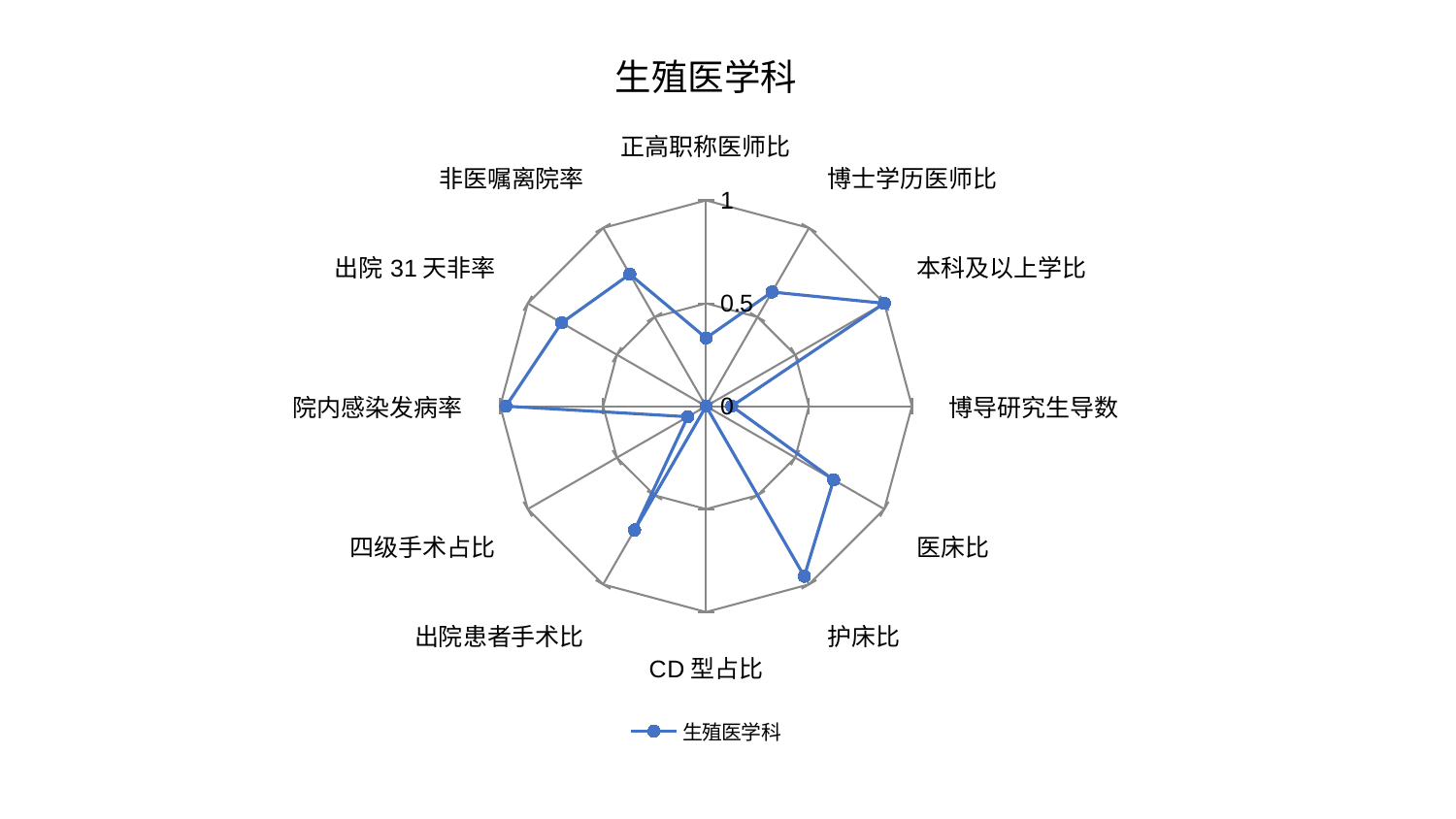

### Chart: 生殖医学科

| Category | 生殖医学科 |
|---|---|
| 正高职称医师比 | 0.331462045399072 |
| 博士学历医师比 | 0.640522875816994 |
| 本科及以上学比 | 1.0 |
| 博导研究生导数 | 0.125 |
| 医床比 | 0.715654608096469 |
| 护床比 | 0.954478140493207 |
| CD型占比 | 0.0 |
| 出院患者手术比 | 0.694713712120708 |
| 四级手术占比 | 0.102594414555621 |
| 院内感染发病率 | 0.972063492063492 |
| 出院31天非率 | 0.809827609610425 |
| 非医嘱离院率 | 0.740610420754306 |
81